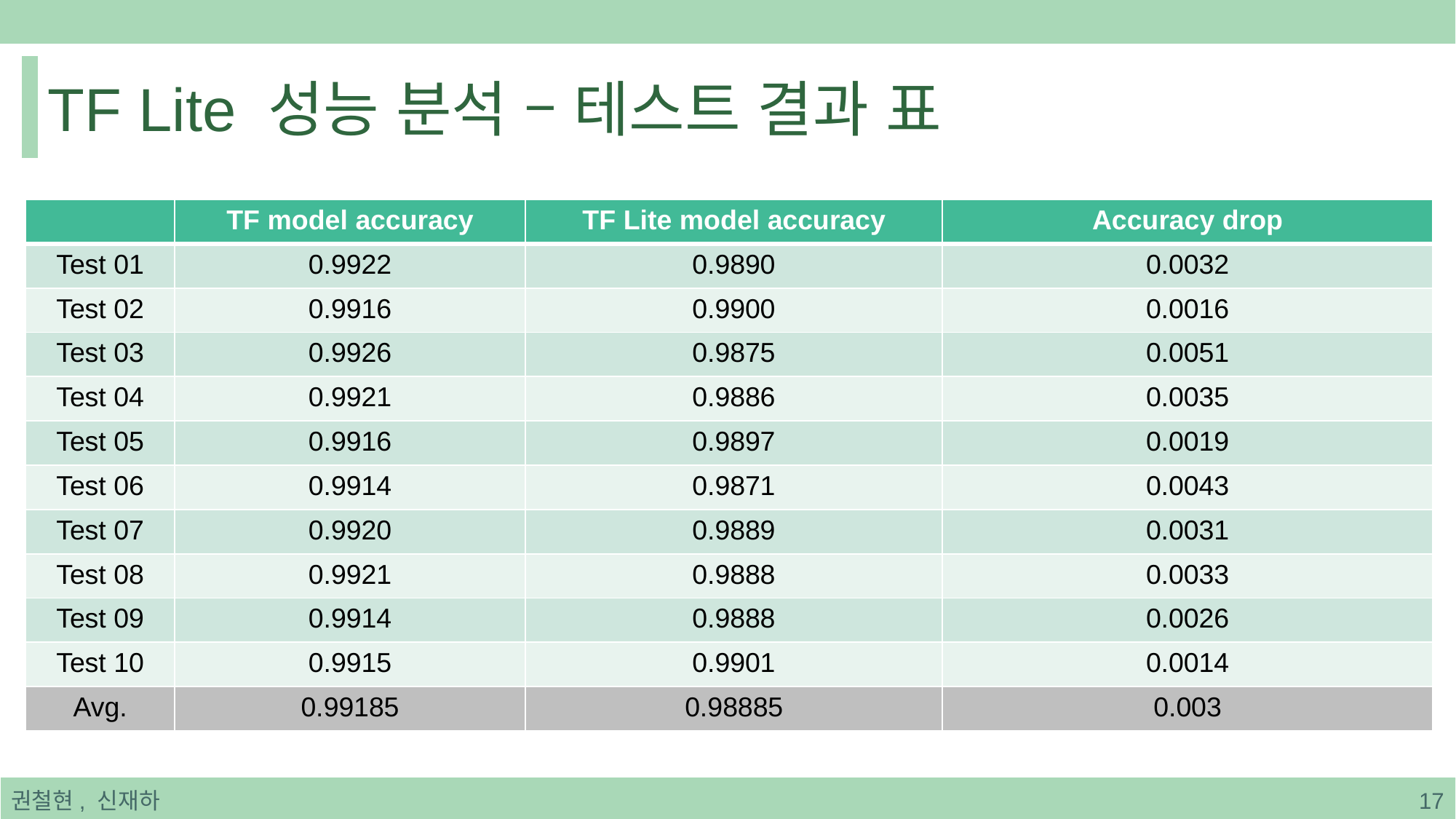

# TF Lite 성능 분석 – 테스트 결과 표
|  | TF model accuracy | TF Lite model accuracy | Accuracy drop |
| --- | --- | --- | --- |
| Test 01 | 0.9922 | 0.9890 | 0.0032 |
| Test 02 | 0.9916 | 0.9900 | 0.0016 |
| Test 03 | 0.9926 | 0.9875 | 0.0051 |
| Test 04 | 0.9921 | 0.9886 | 0.0035 |
| Test 05 | 0.9916 | 0.9897 | 0.0019 |
| Test 06 | 0.9914 | 0.9871 | 0.0043 |
| Test 07 | 0.9920 | 0.9889 | 0.0031 |
| Test 08 | 0.9921 | 0.9888 | 0.0033 |
| Test 09 | 0.9914 | 0.9888 | 0.0026 |
| Test 10 | 0.9915 | 0.9901 | 0.0014 |
| Avg. | 0.99185 | 0.98885 | 0.003 |
권철현, 신재하
17